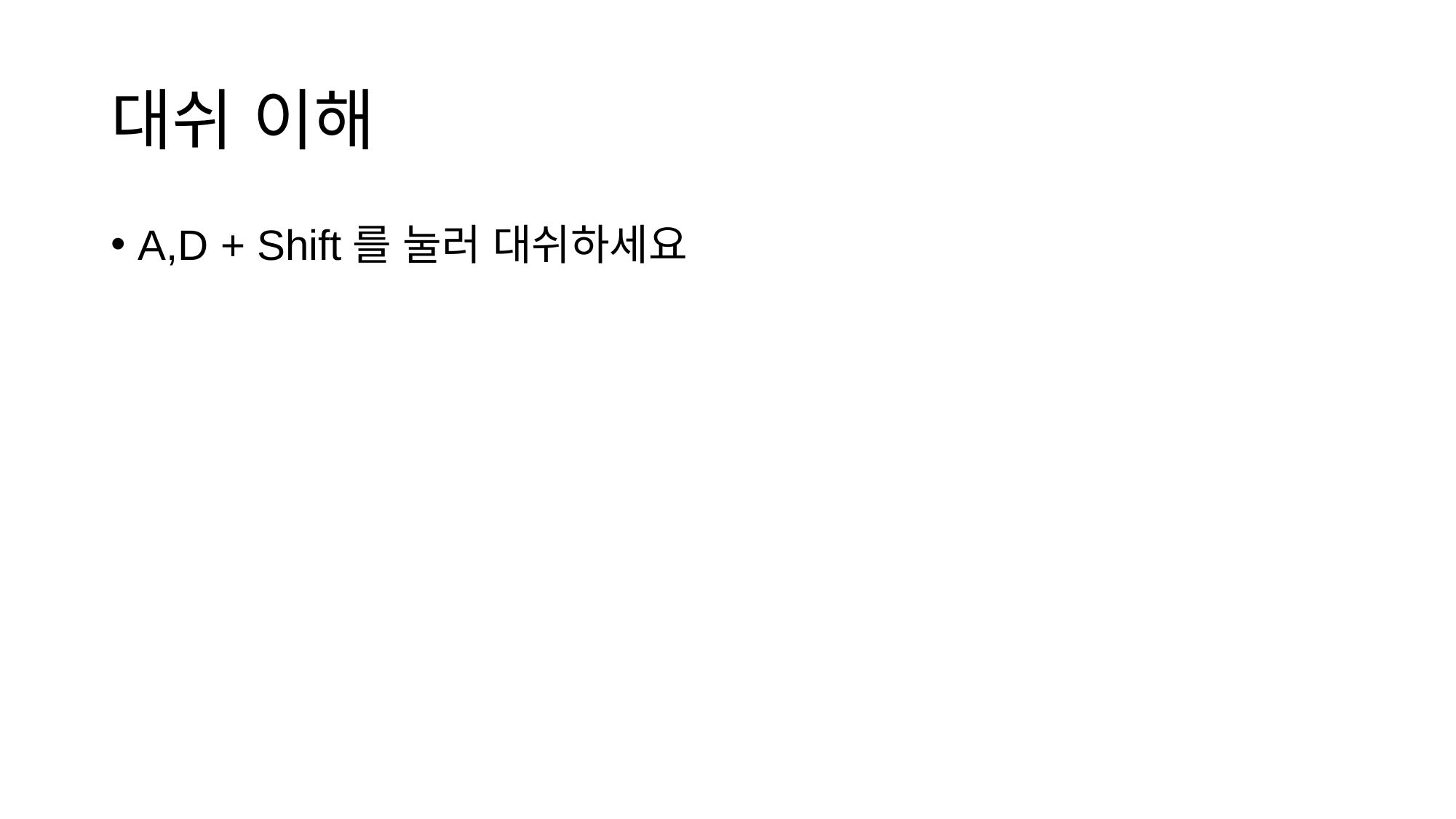

# 대쉬 이해
A,D + Shift를 눌러 대쉬하세요